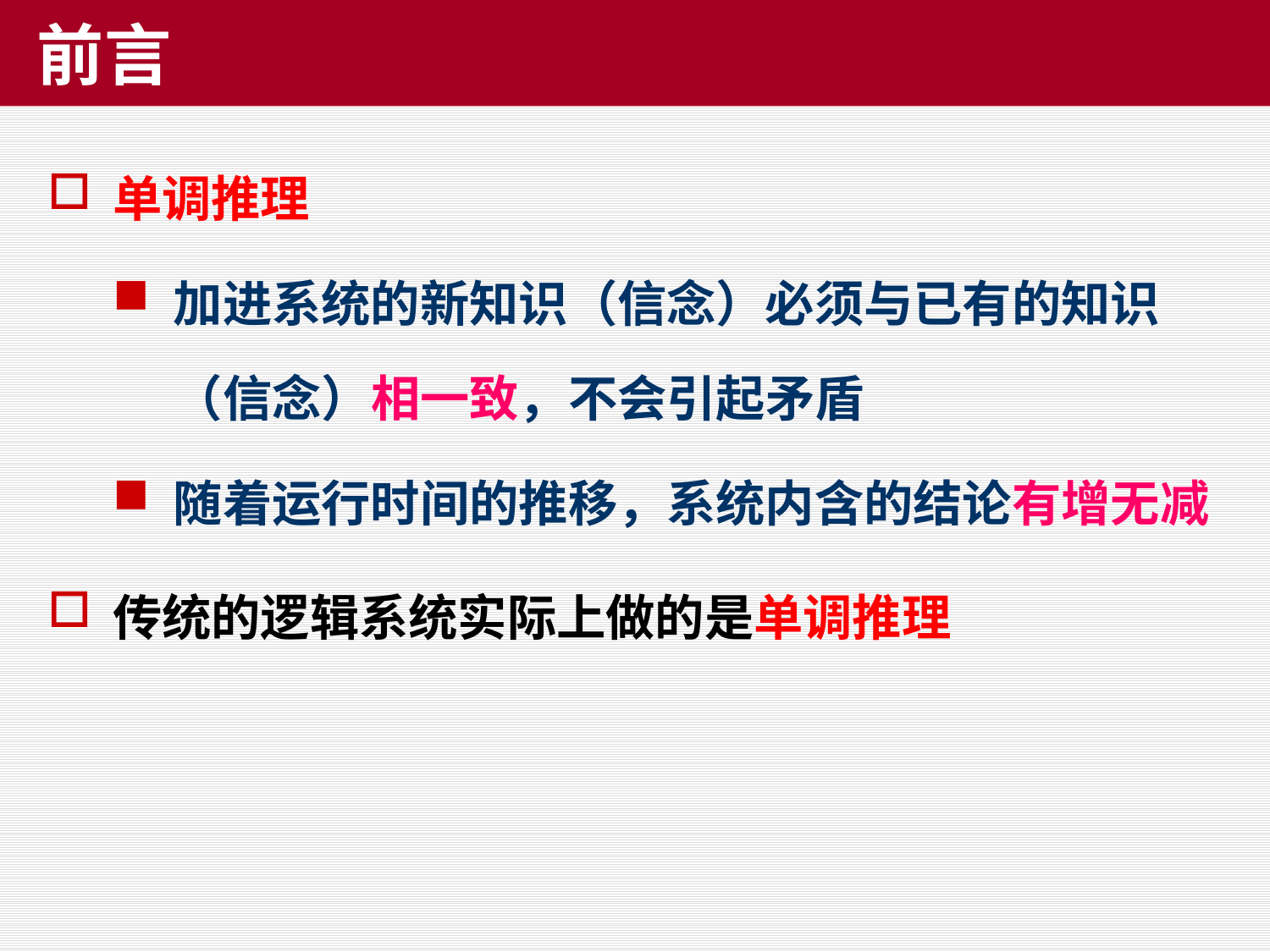

# 前言
单调推理
加进系统的新知识（信念）必须与已有的知识（信念）相一致，不会引起矛盾
随着运行时间的推移，系统内含的结论有增无减
传统的逻辑系统实际上做的是单调推理